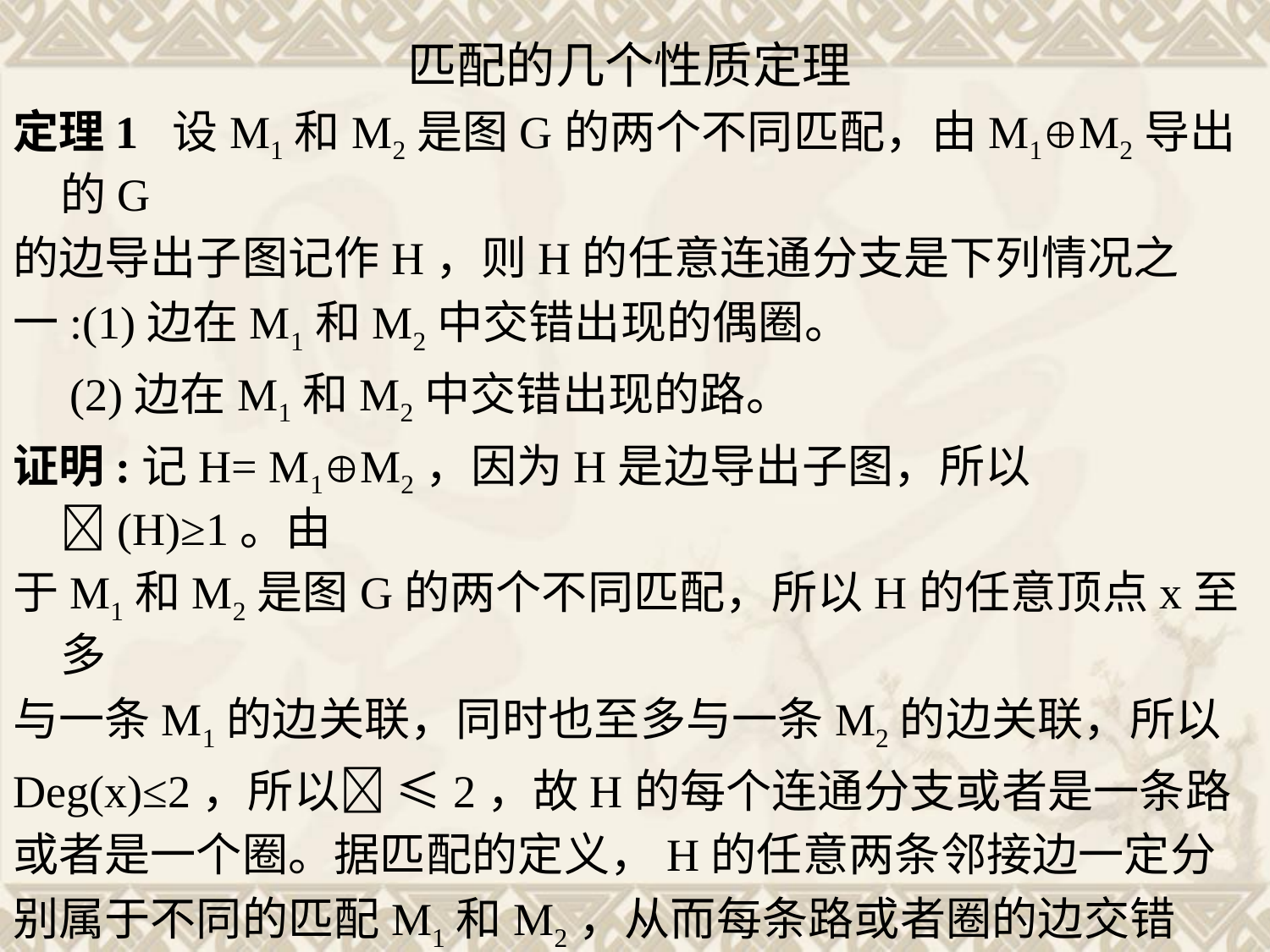

# 匹配的几个性质定理
定理1  设M1和M2是图G的两个不同匹配，由M1⊕M2导出的G
的边导出子图记作H，则H的任意连通分支是下列情况之
一:(1)边在M1和M2中交错出现的偶圈。
     (2)边在M1和M2中交错出现的路。
证明:记H= M1⊕M2，因为H是边导出子图，所以δ(H)≥1。由
于M1和M2是图G的两个不同匹配，所以H的任意顶点x至多
与一条M1的边关联，同时也至多与一条M2的边关联，所以
Deg(x)≤2，所以Δ ≤2，故H的每个连通分支或者是一条路
或者是一个圈。据匹配的定义，H的任意两条邻接边一定分
别属于不同的匹配M1和M2，从而每条路或者圈的边交错
地属于M1和M2且每个圈是偶圈。